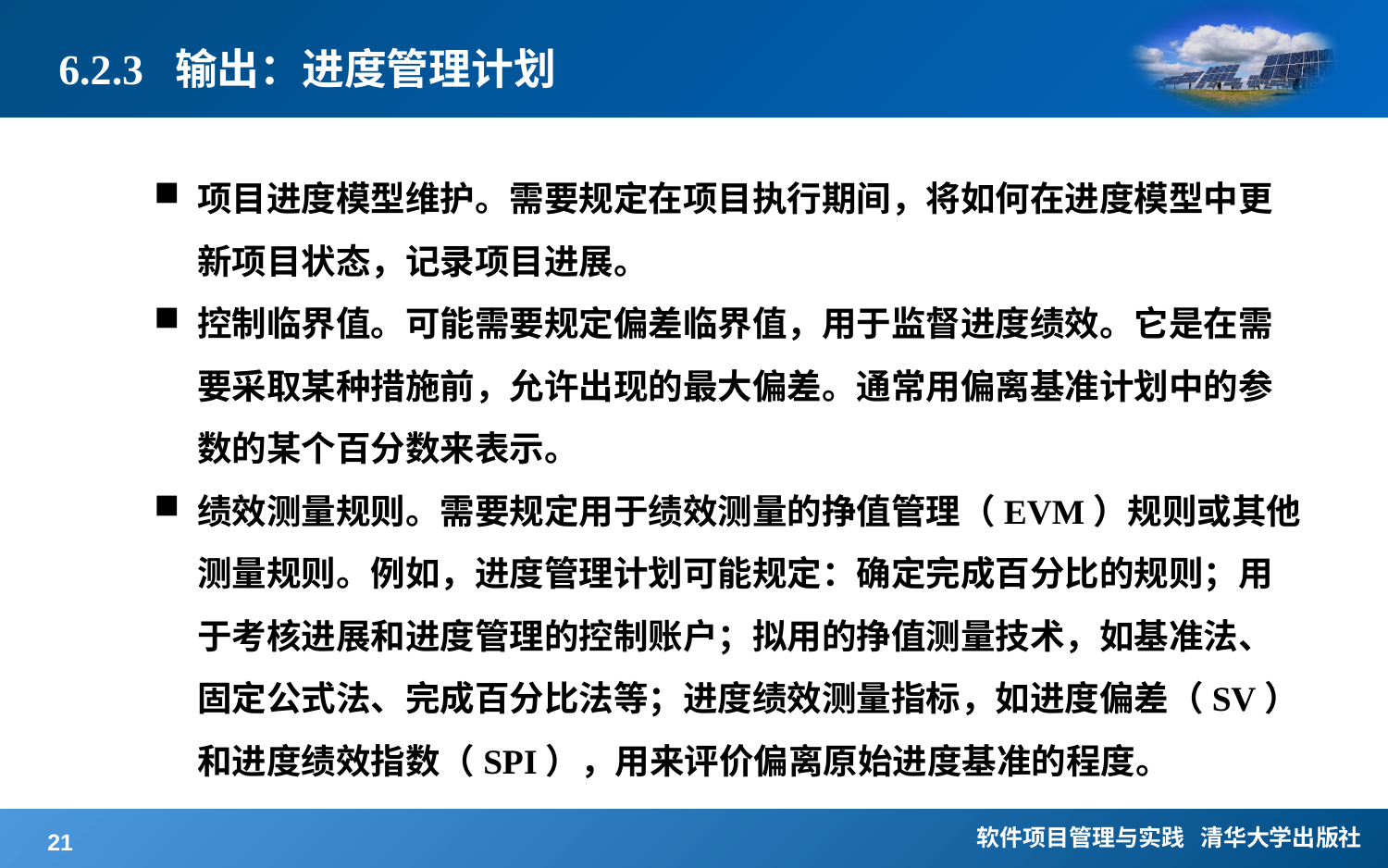

# 6.2.3  输出：进度管理计划
项目进度模型维护。需要规定在项目执行期间，将如何在进度模型中更新项目状态，记录项目进展。
控制临界值。可能需要规定偏差临界值，用于监督进度绩效。它是在需要采取某种措施前，允许出现的最大偏差。通常用偏离基准计划中的参数的某个百分数来表示。
绩效测量规则。需要规定用于绩效测量的挣值管理（EVM）规则或其他测量规则。例如，进度管理计划可能规定：确定完成百分比的规则；用于考核进展和进度管理的控制账户；拟用的挣值测量技术，如基准法、固定公式法、完成百分比法等；进度绩效测量指标，如进度偏差（SV）和进度绩效指数（SPI），用来评价偏离原始进度基准的程度。